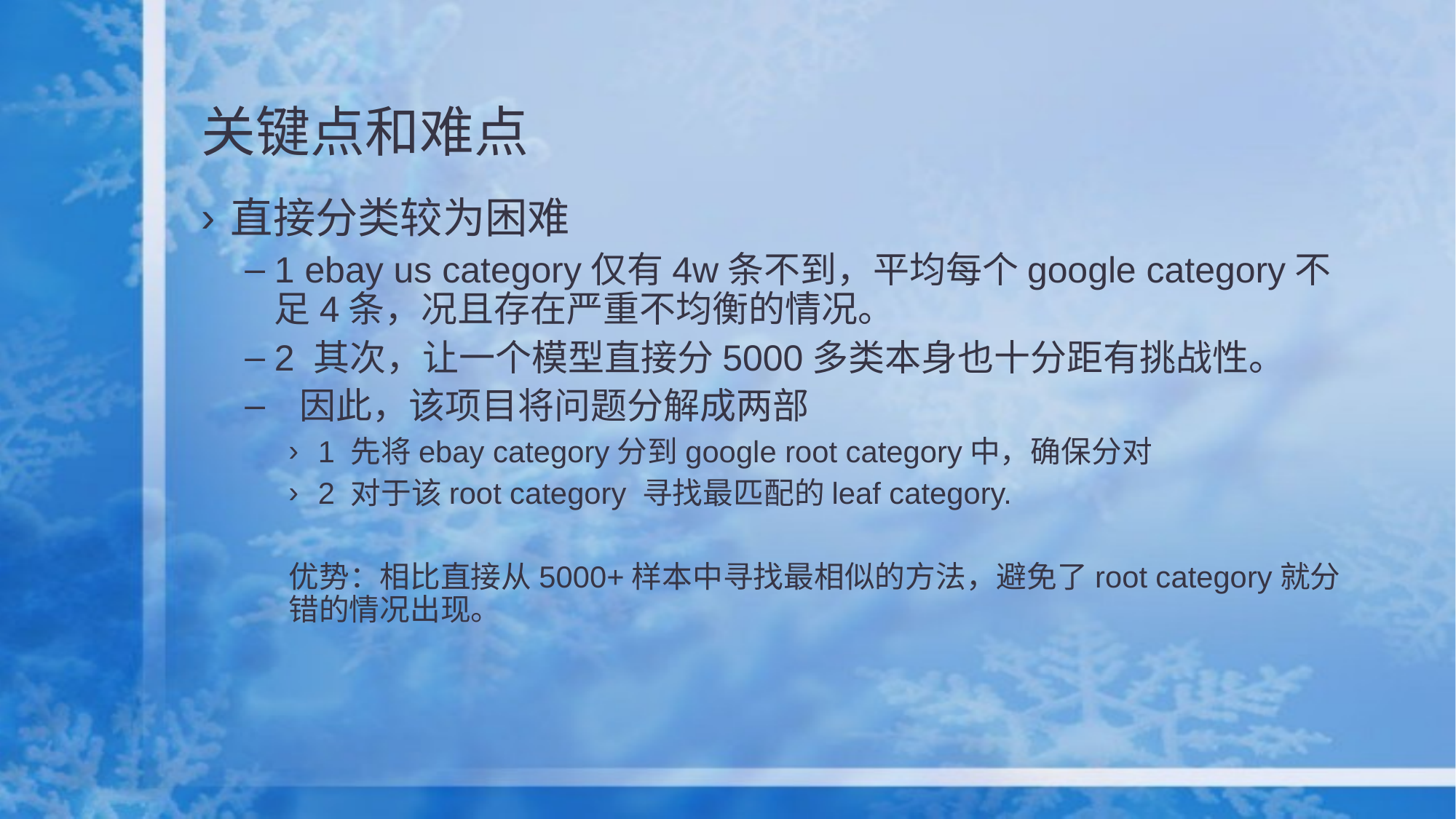

# 关键点和难点
直接分类较为困难
1 ebay us category仅有4w条不到，平均每个google category不足4条，况且存在严重不均衡的情况。
2 其次，让一个模型直接分5000多类本身也十分距有挑战性。
  因此，该项目将问题分解成两部
1 先将ebay category分到google root category中，确保分对
2 对于该root category 寻找最匹配的leaf category.

优势：相比直接从5000+样本中寻找最相似的方法，避免了root category就分错的情况出现。